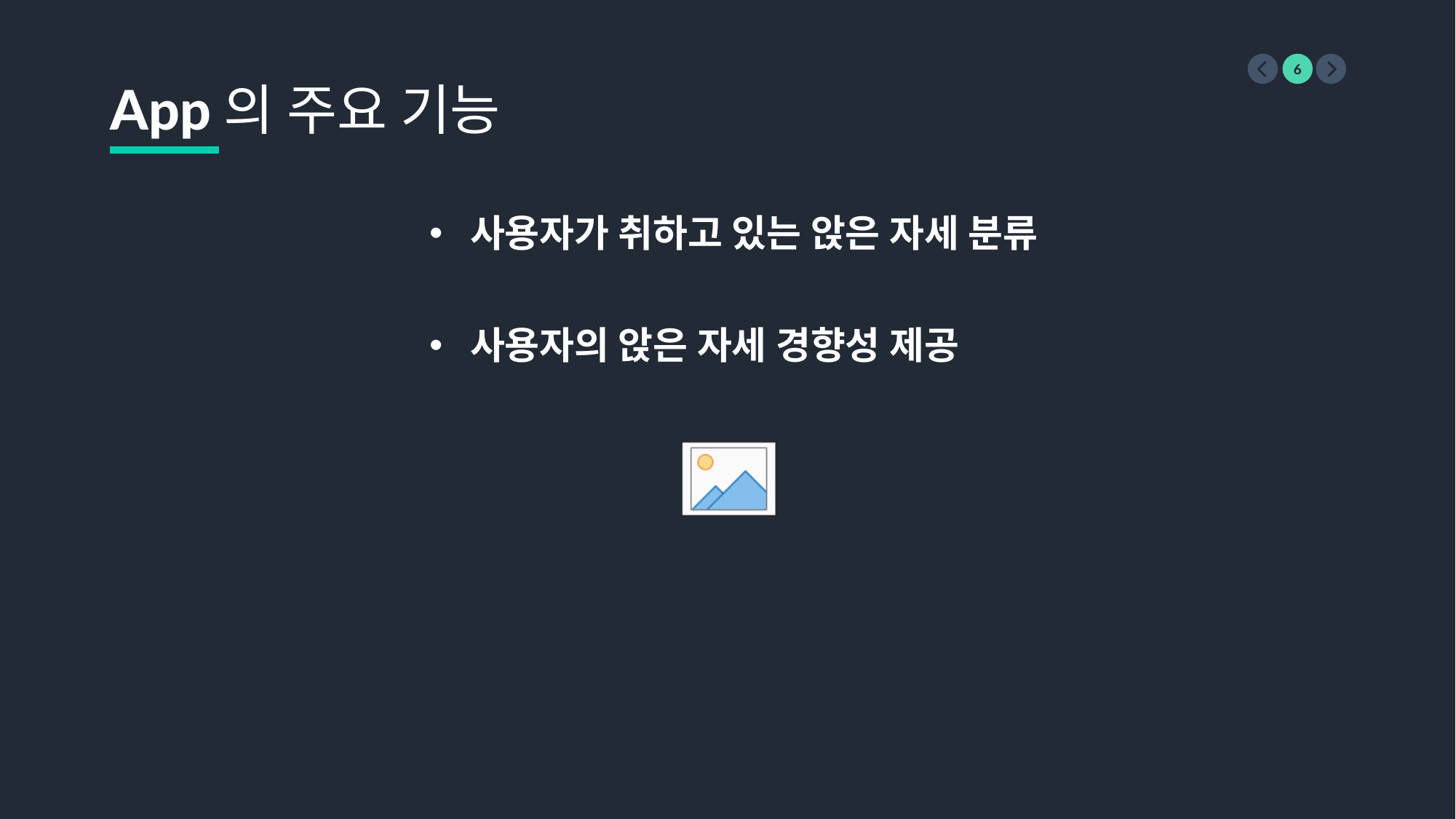

App의 주요 기능
사용자가 취하고 있는 앉은 자세 분류

사용자의 앉은 자세 경향성 제공